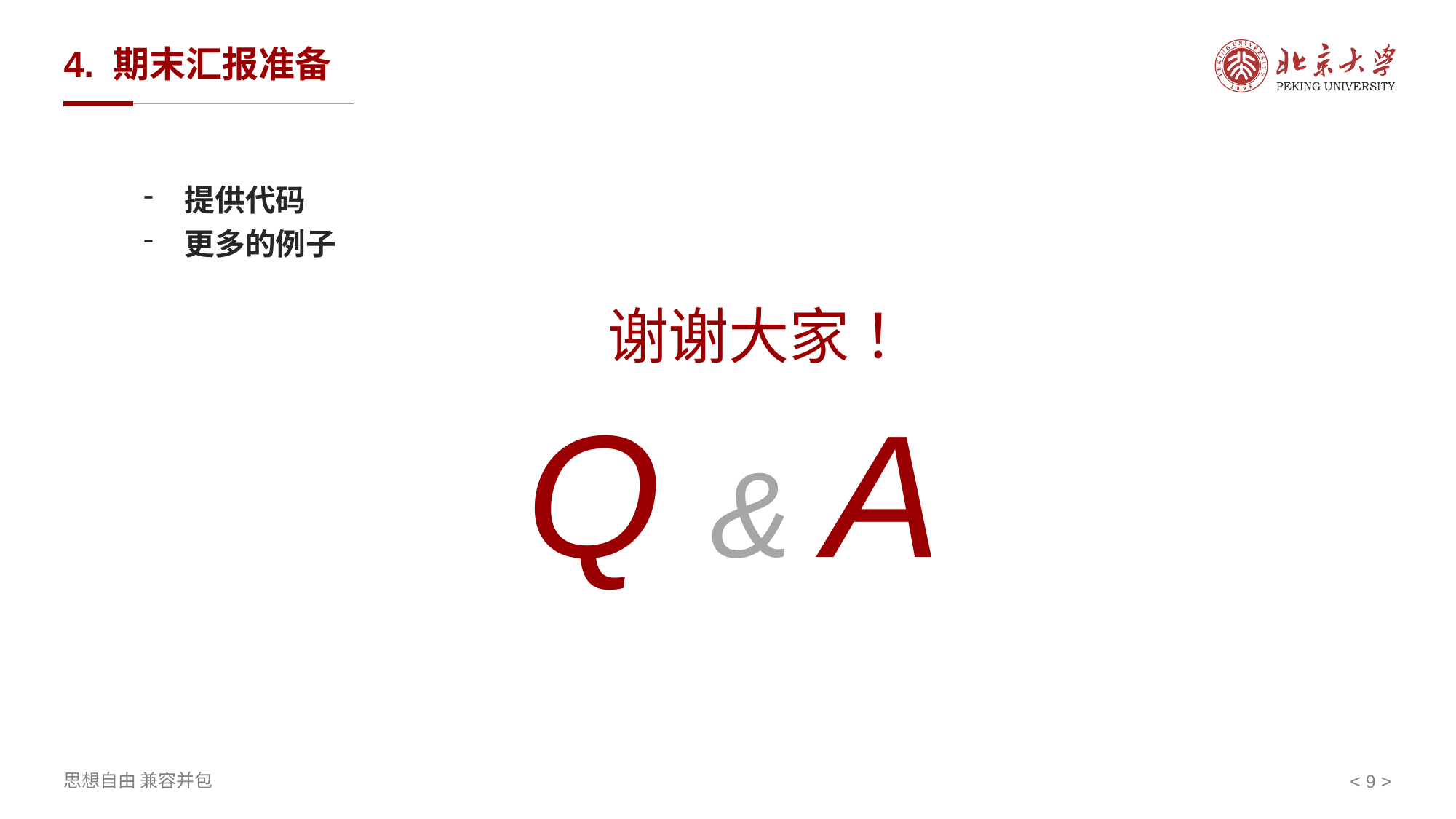

# 4. 期末汇报准备
提供代码
更多的例子
谢谢大家 ！
Q & A
< 9 >